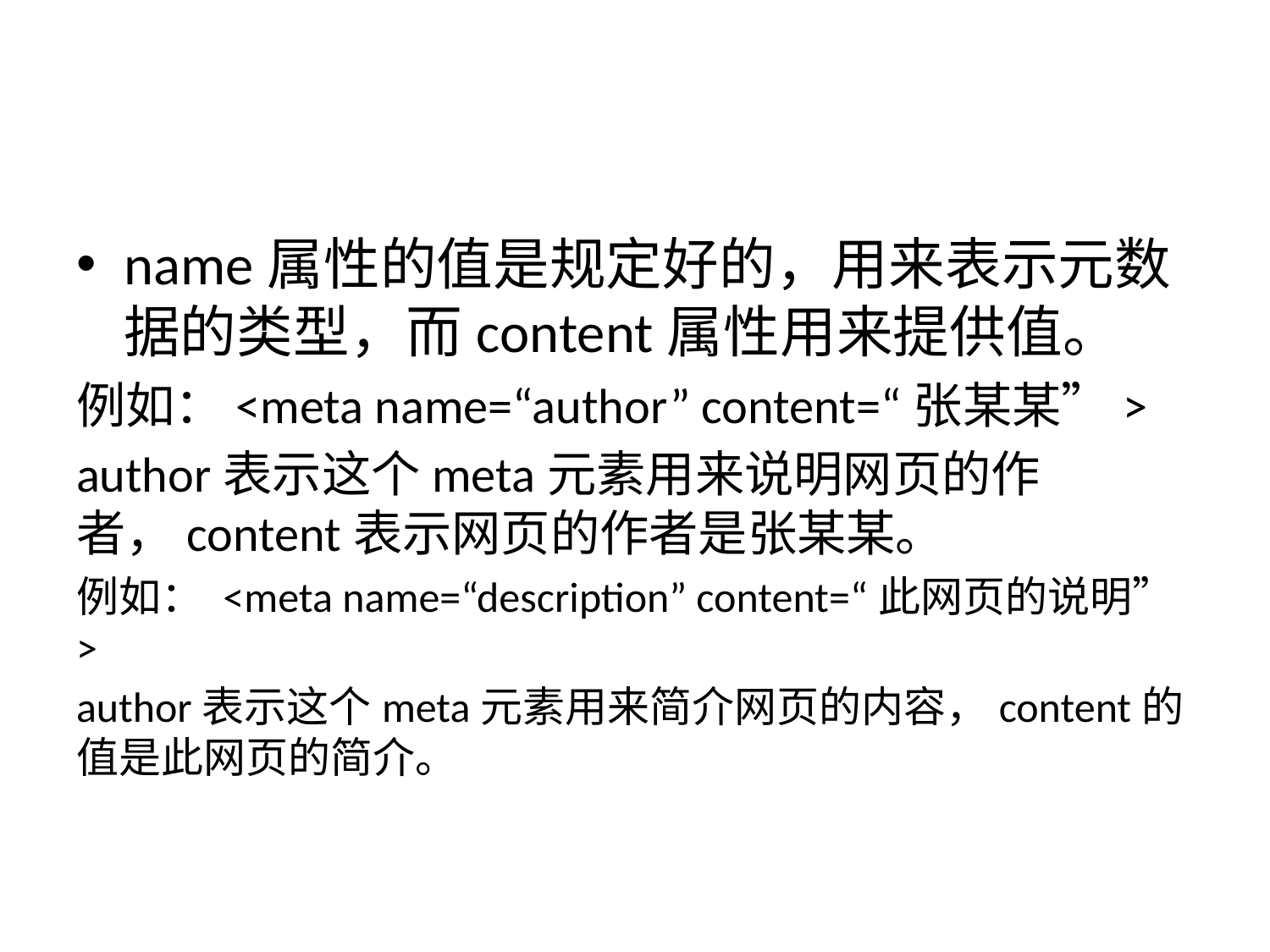

#
name属性的值是规定好的，用来表示元数据的类型，而content属性用来提供值。
例如：<meta name=“author” content=“张某某”>
author表示这个meta元素用来说明网页的作者，content表示网页的作者是张某某。
例如： <meta name=“description” content=“此网页的说明”>
author表示这个meta元素用来简介网页的内容，content的值是此网页的简介。